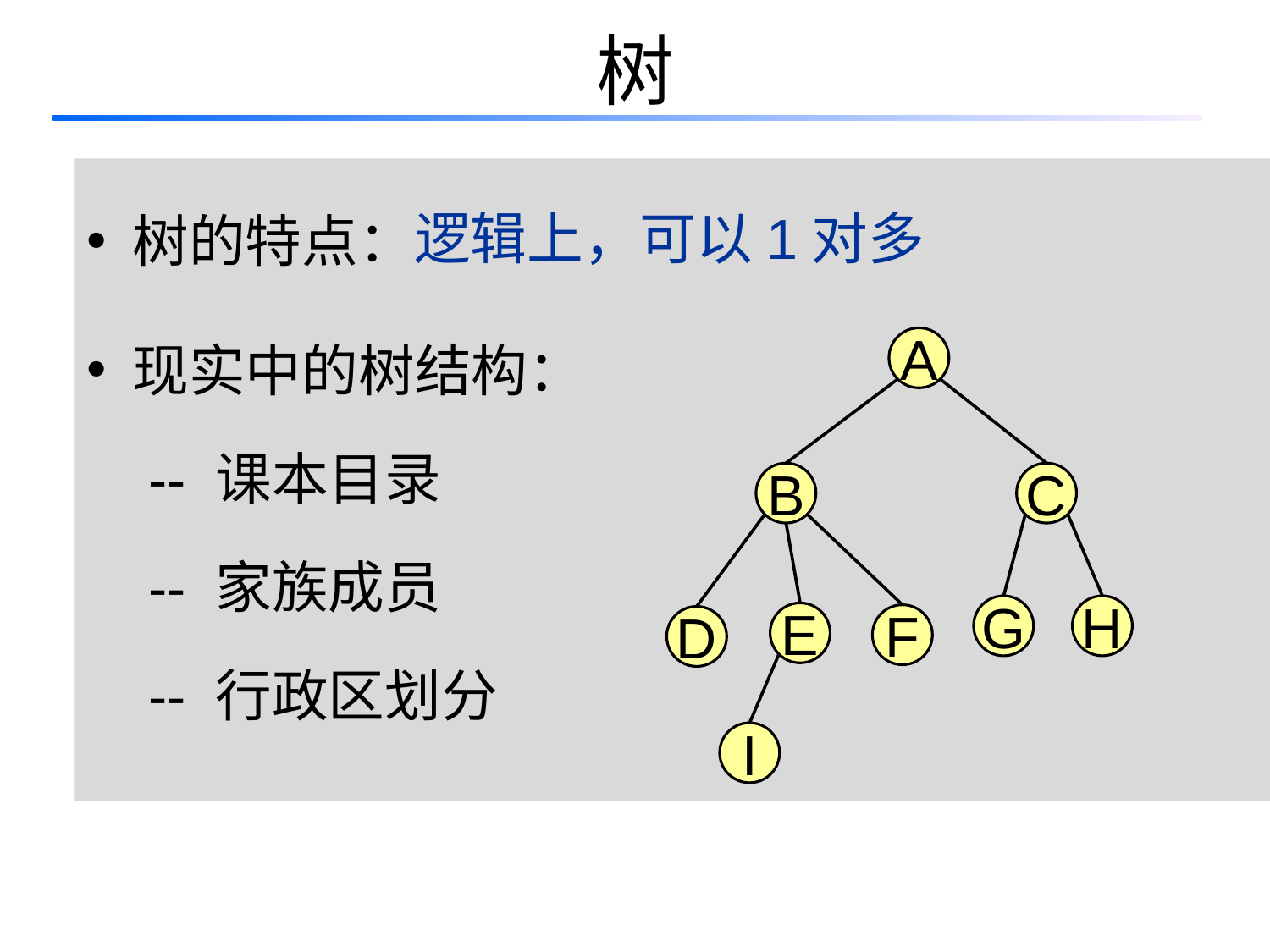

# 树

 树的特点：
 现实中的树结构：
   -- 课本目录
   -- 家族成员
   -- 行政区划分

逻辑上，可以1对多
A
B
C
G
H
E
F
D
I